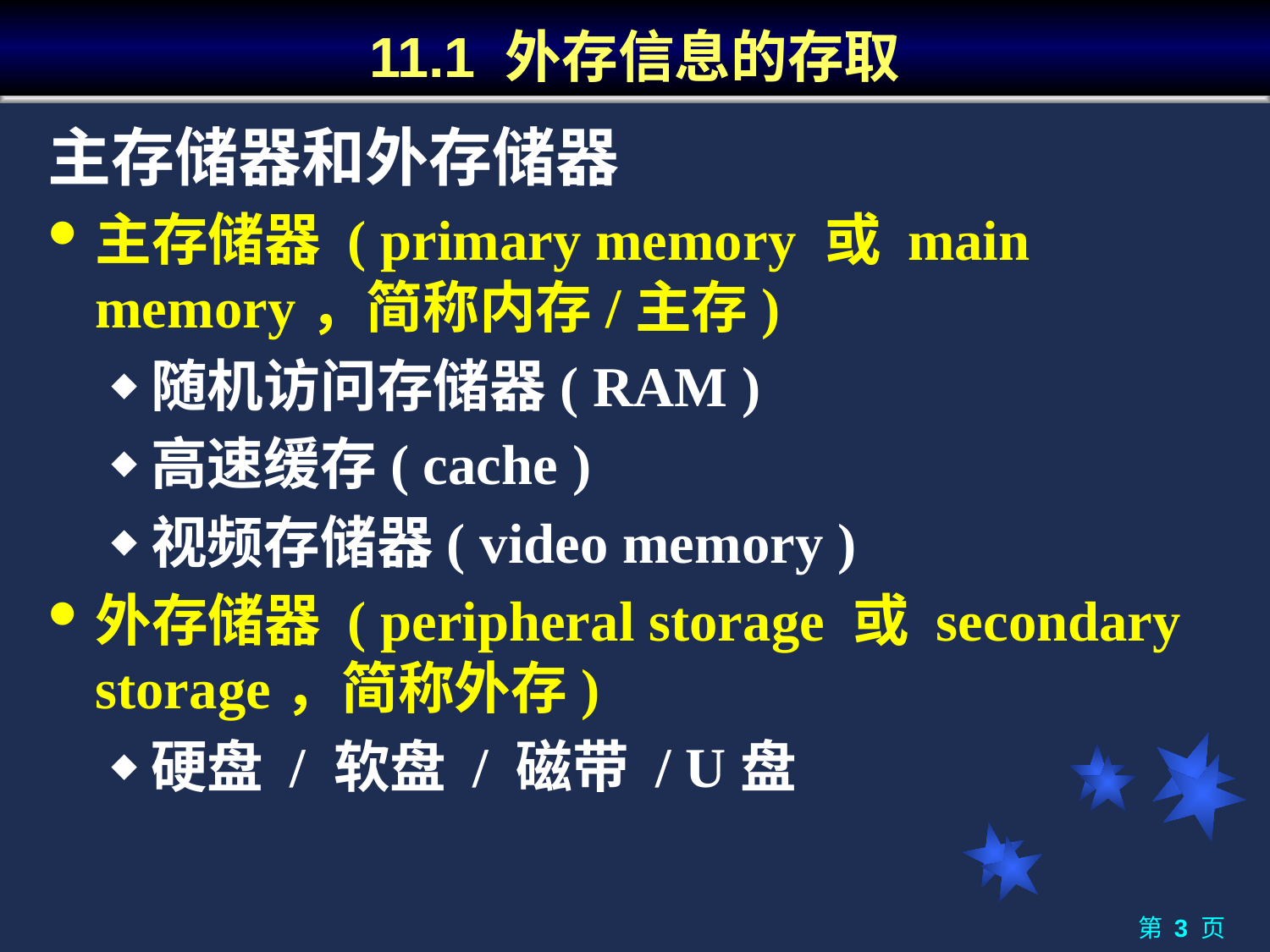

# 11.1 外存信息的存取
主存储器和外存储器
主存储器 ( primary memory 或 main memory，简称内存/主存)
随机访问存储器( RAM )
高速缓存( cache )
视频存储器( video memory )
外存储器 ( peripheral storage 或 secondary storage，简称外存)
硬盘 / 软盘 / 磁带 / U盘
第 3 页